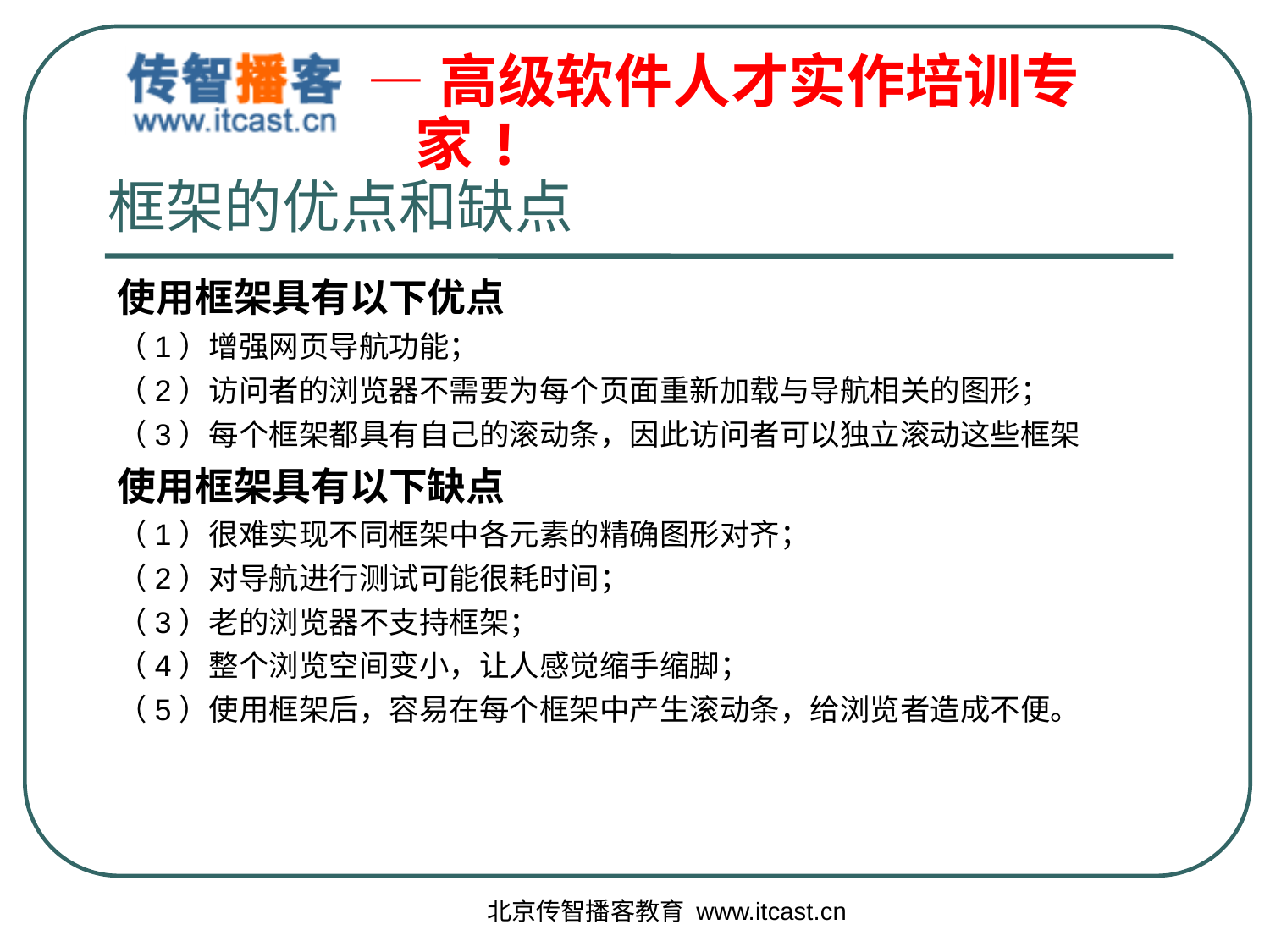

# 框架的优点和缺点
使用框架具有以下优点
（1）增强网页导航功能；
（2）访问者的浏览器不需要为每个页面重新加载与导航相关的图形；
（3）每个框架都具有自己的滚动条，因此访问者可以独立滚动这些框架
使用框架具有以下缺点
（1）很难实现不同框架中各元素的精确图形对齐；
（2）对导航进行测试可能很耗时间；
（3）老的浏览器不支持框架；
（4）整个浏览空间变小，让人感觉缩手缩脚；
（5）使用框架后，容易在每个框架中产生滚动条，给浏览者造成不便。